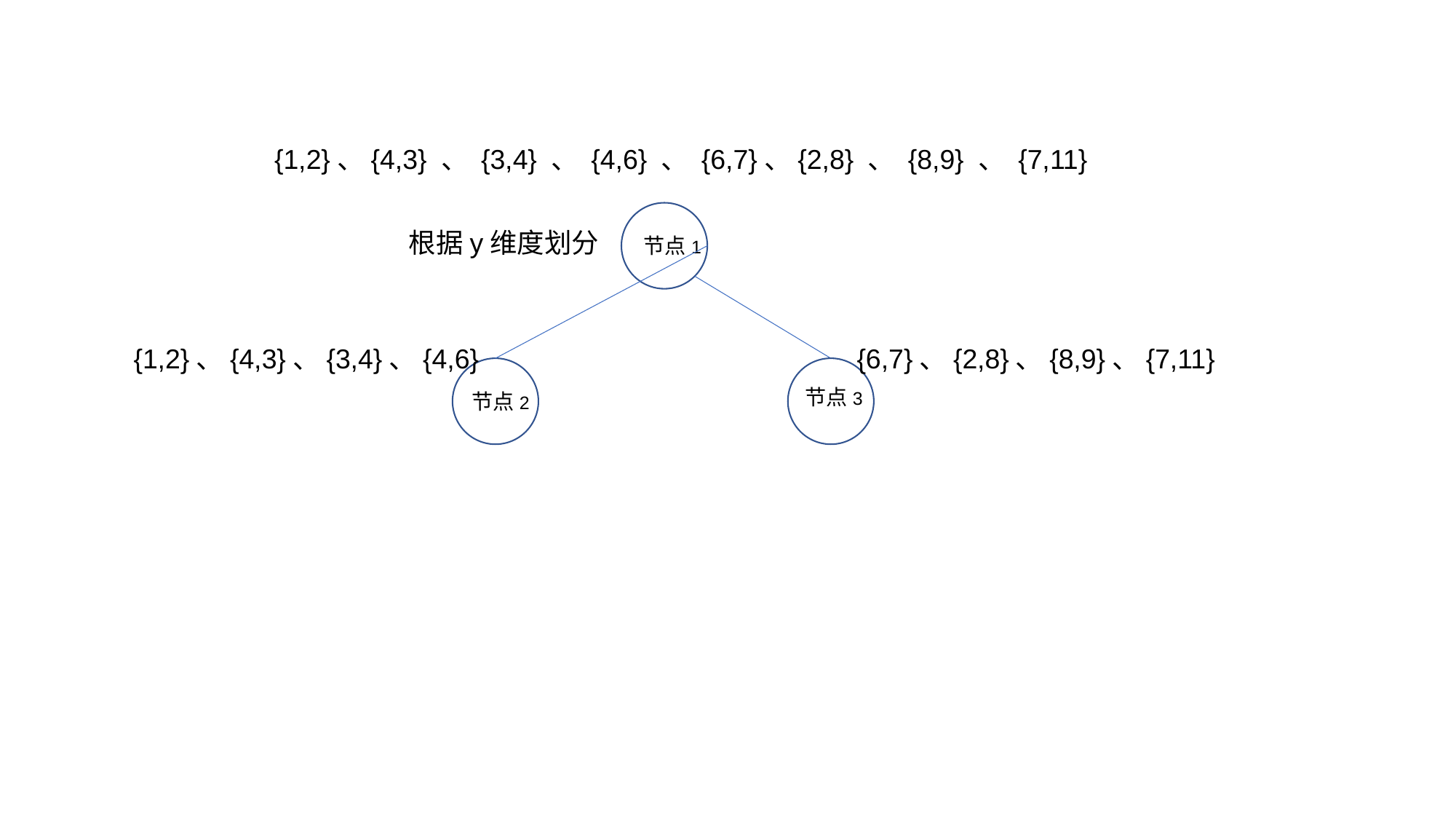

{1,2}、{4,3} 、 {3,4} 、 {4,6} 、 {6,7}、{2,8} 、 {8,9} 、 {7,11}

根据y维度划分
节点1
{1,2}、{4,3}、{3,4}、{4,6}
{6,7}、{2,8}、{8,9}、{7,11}

节点3
节点2